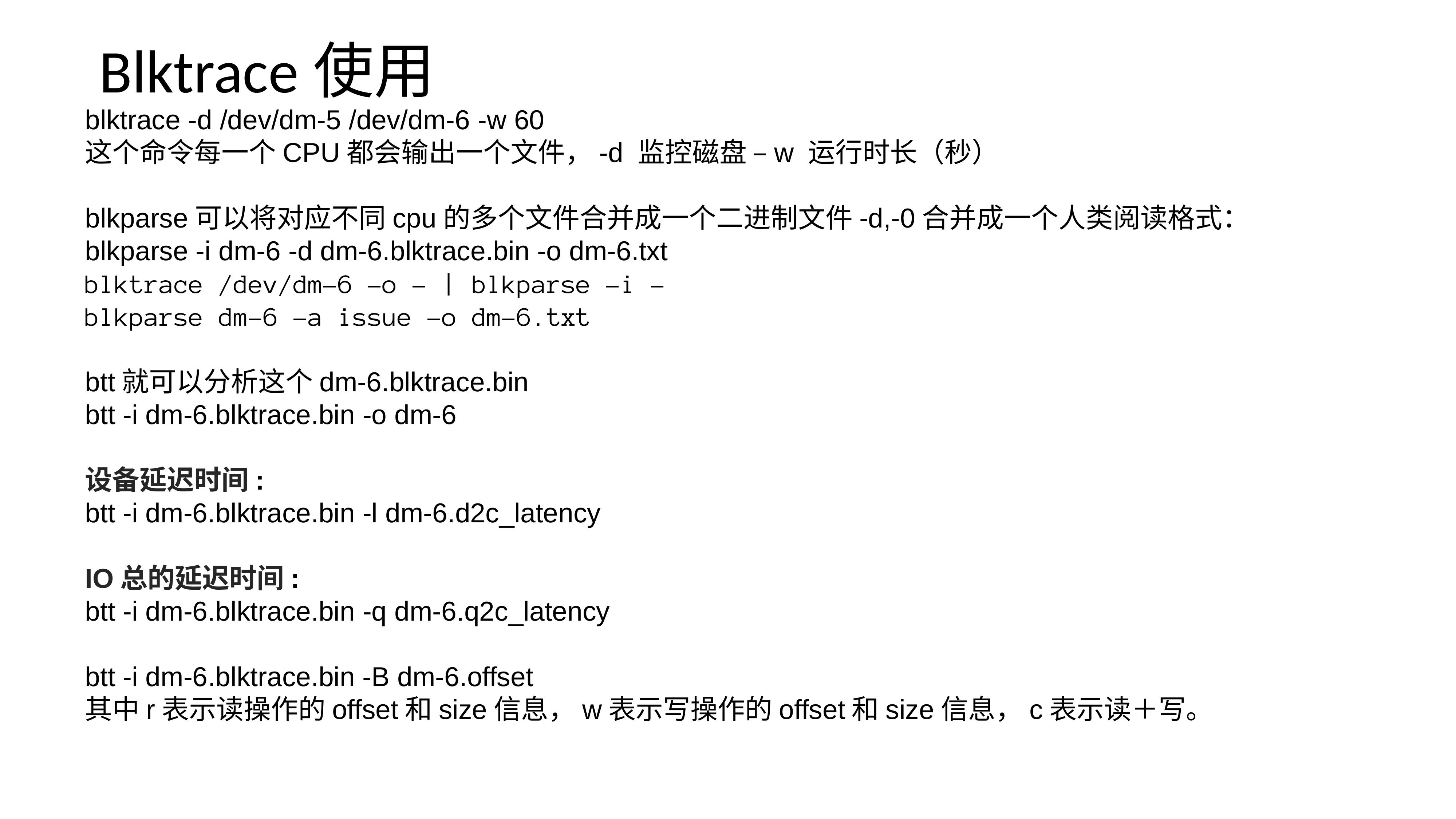

Blktrace使用
blktrace -d /dev/dm-5 /dev/dm-6 -w 60
这个命令每一个CPU都会输出一个文件，-d 监控磁盘 –w 运行时长（秒）

blkparse可以将对应不同cpu的多个文件合并成一个二进制文件-d,-0合并成一个人类阅读格式：
blkparse -i dm-6 -d dm-6.blktrace.bin -o dm-6.txt
blktrace /dev/dm-6 -o - | blkparse -i -
blkparse dm-6 -a issue -o dm-6.txt

btt就可以分析这个dm-6.blktrace.bin
btt -i dm-6.blktrace.bin -o dm-6

设备延迟时间:
btt -i dm-6.blktrace.bin -l dm-6.d2c_latency

IO总的延迟时间:
btt -i dm-6.blktrace.bin -q dm-6.q2c_latency

btt -i dm-6.blktrace.bin -B dm-6.offset
其中r表示读操作的offset和size信息，w表示写操作的offset和size信息，c表示读＋写。